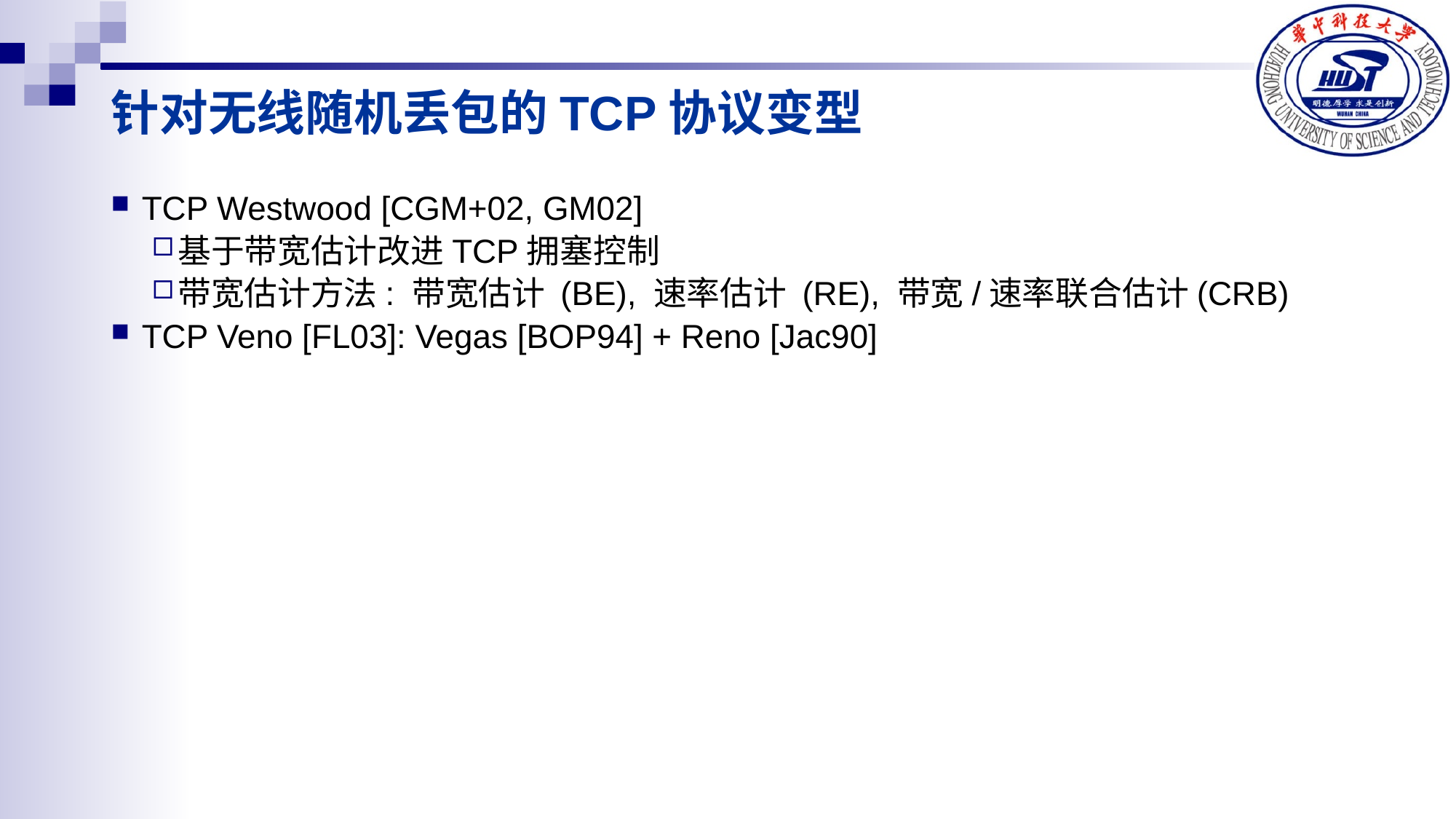

针对无线随机丢包的TCP协议变型
TCP Westwood [CGM+02, GM02]
基于带宽估计改进TCP拥塞控制
带宽估计方法: 带宽估计 (BE), 速率估计 (RE), 带宽/速率联合估计(CRB)
TCP Veno [FL03]: Vegas [BOP94] + Reno [Jac90]